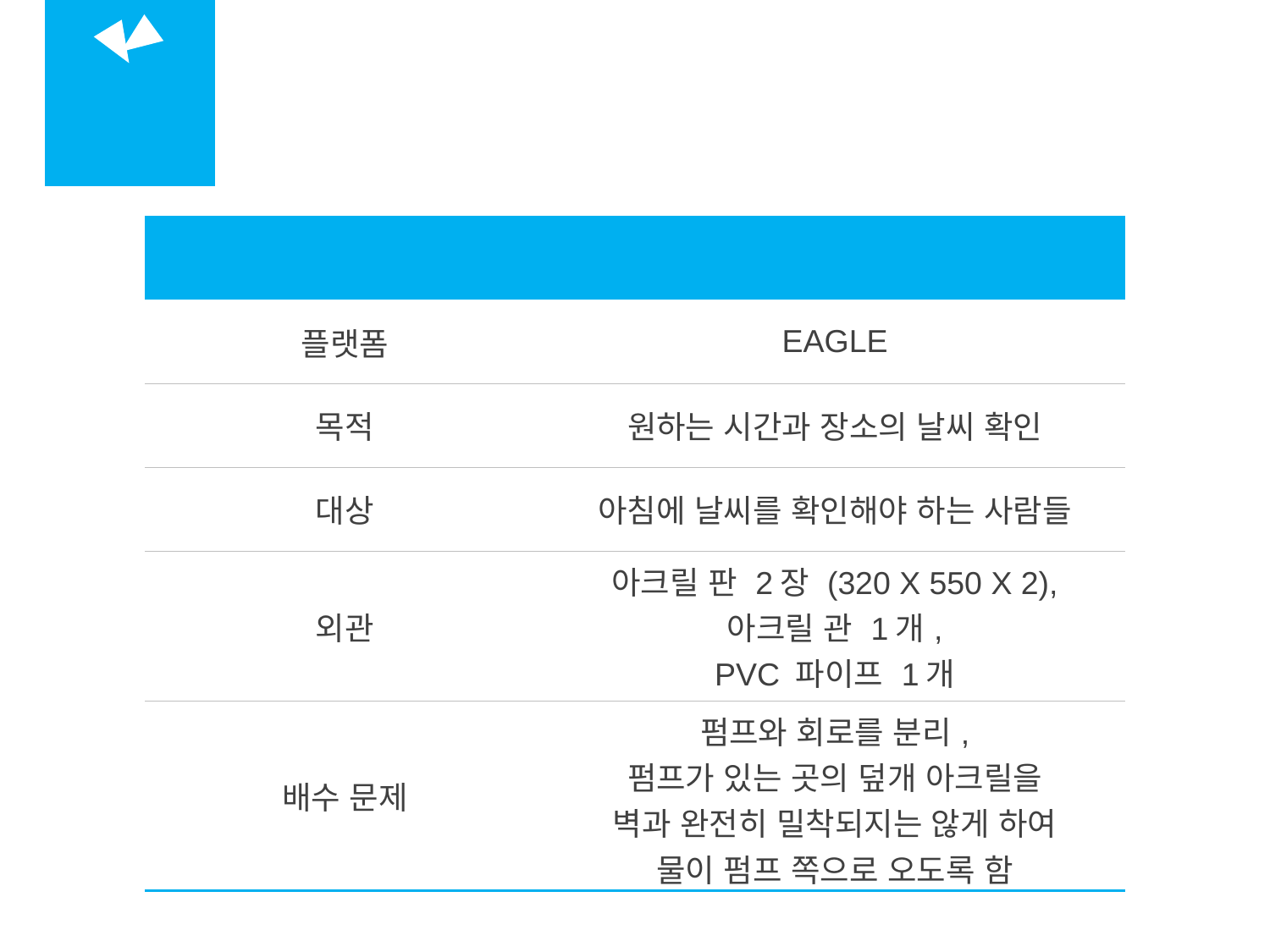

03
Tempescope
| 조사 내용 | Tempescope |
| --- | --- |
| 플랫폼 | EAGLE |
| 목적 | 원하는 시간과 장소의 날씨 확인 |
| 대상 | 아침에 날씨를 확인해야 하는 사람들 |
| 외관 | 아크릴 판 2장 (320 X 550 X 2), 아크릴 관 1개, PVC 파이프 1개 |
| 배수 문제 | 펌프와 회로를 분리, 펌프가 있는 곳의 덮개 아크릴을 벽과 완전히 밀착되지는 않게 하여 물이 펌프 쪽으로 오도록 함 |